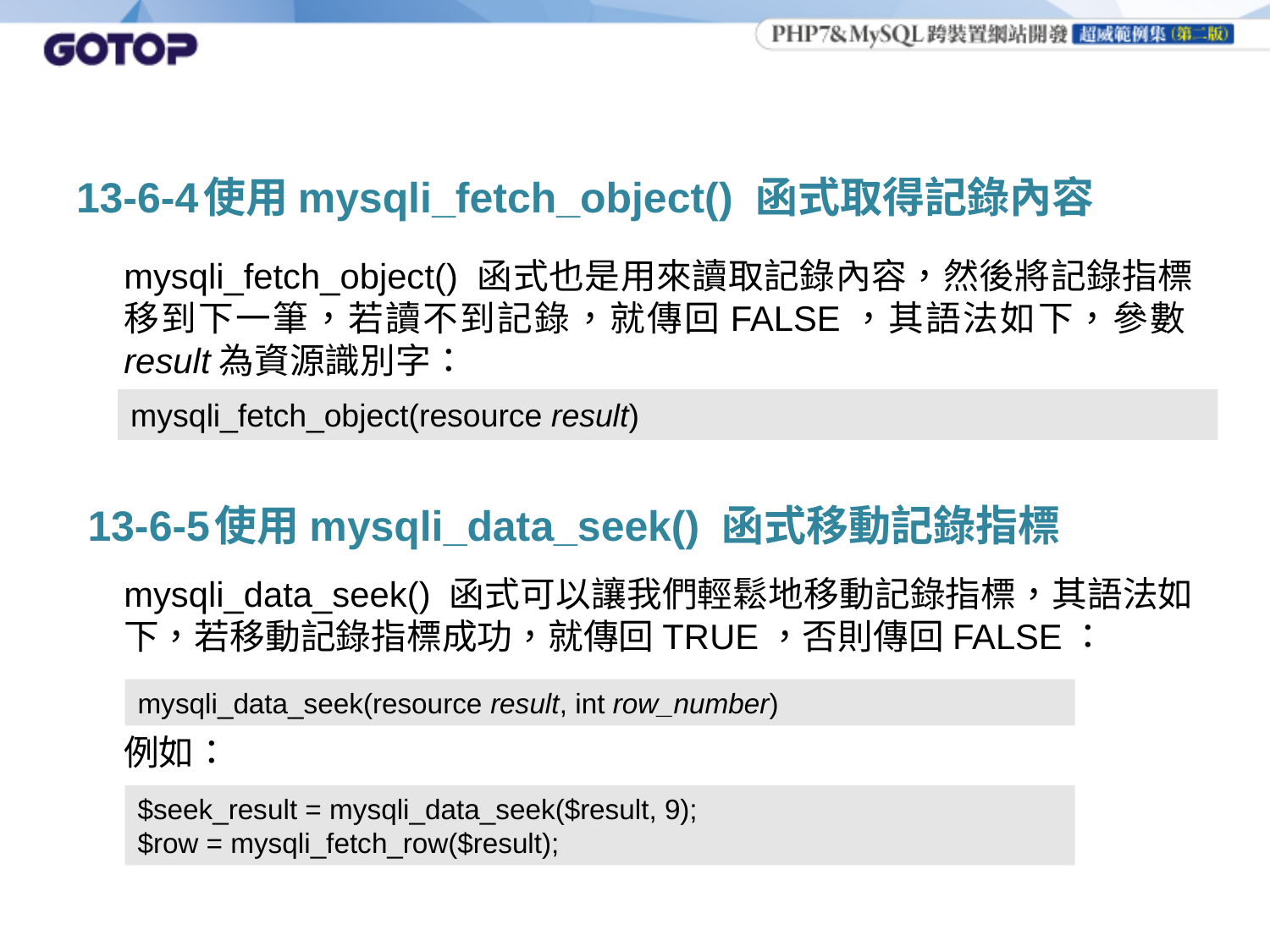

# 13-6-4	使用mysqli_fetch_object() 函式取得記錄內容
	mysqli_fetch_object() 函式也是用來讀取記錄內容，然後將記錄指標移到下一筆，若讀不到記錄，就傳回FALSE，其語法如下，參數result為資源識別字：

	mysqli_data_seek() 函式可以讓我們輕鬆地移動記錄指標，其語法如下，若移動記錄指標成功，就傳回TRUE，否則傳回FALSE：

	例如：

mysqli_fetch_object(resource result)
13-6-5	使用mysqli_data_seek() 函式移動記錄指標
mysqli_data_seek(resource result, int row_number)
$seek_result = mysqli_data_seek($result, 9);
$row = mysqli_fetch_row($result);